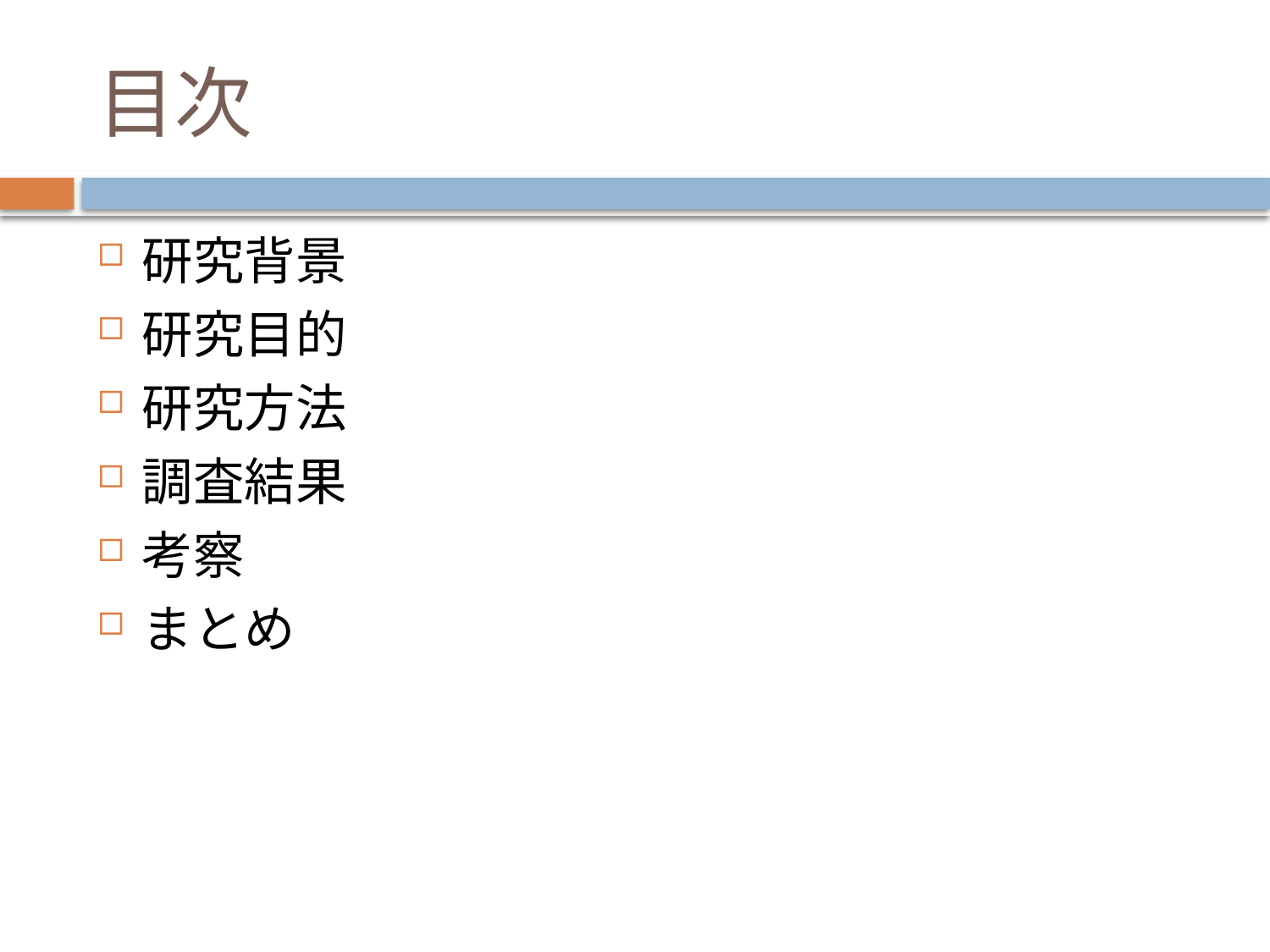

# 目次
研究背景
研究目的
研究方法
調査結果
考察
まとめ